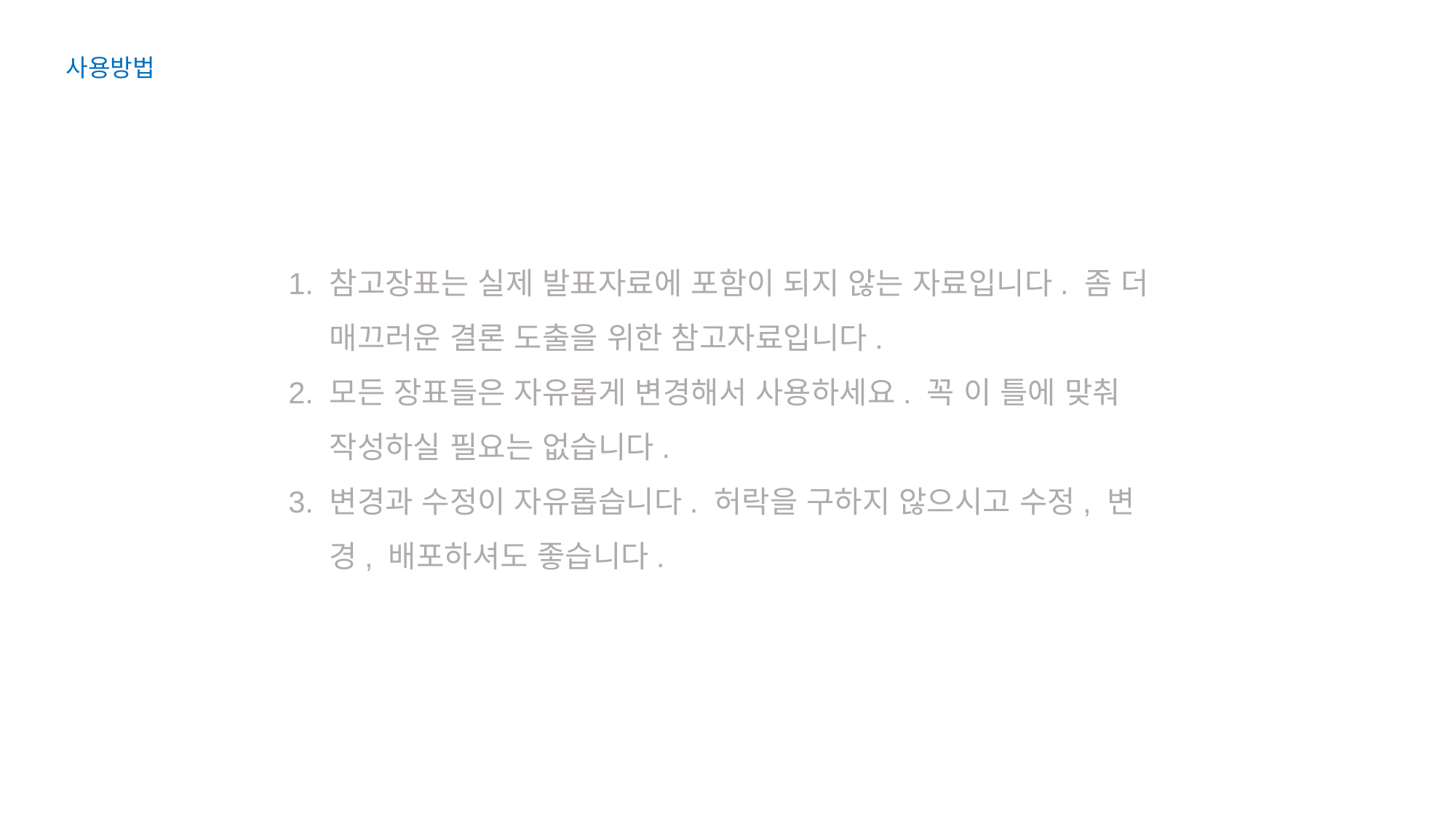

사용방법
참고장표는 실제 발표자료에 포함이 되지 않는 자료입니다. 좀 더 매끄러운 결론 도출을 위한 참고자료입니다.
모든 장표들은 자유롭게 변경해서 사용하세요. 꼭 이 틀에 맞춰 작성하실 필요는 없습니다.
변경과 수정이 자유롭습니다. 허락을 구하지 않으시고 수정, 변경, 배포하셔도 좋습니다.